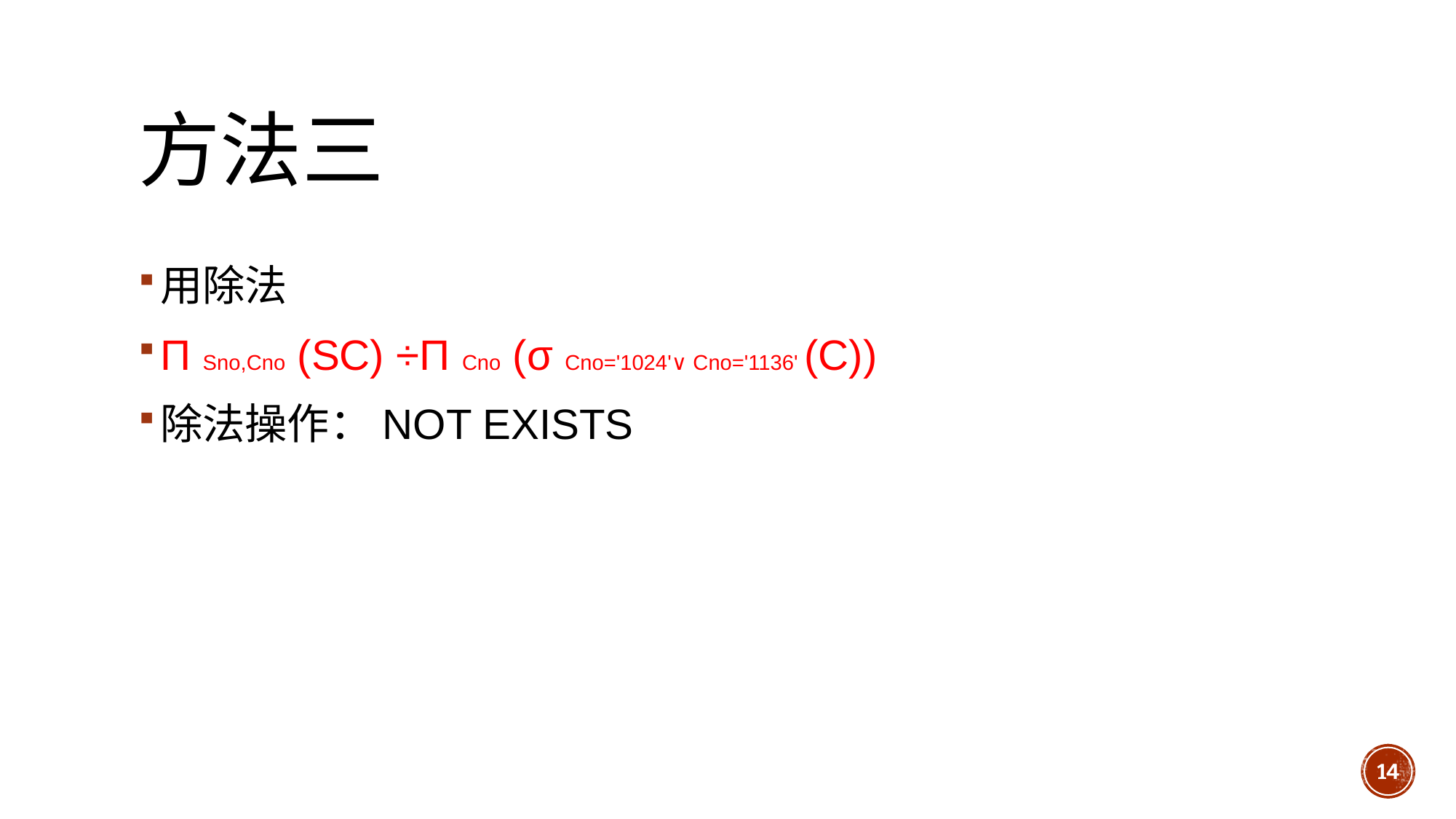

# 方法三
用除法
Π Sno,Cno (SC) ÷Π Cno (σ Cno='1024'∨ Cno='1136' (C))
除法操作：NOT EXISTS

14